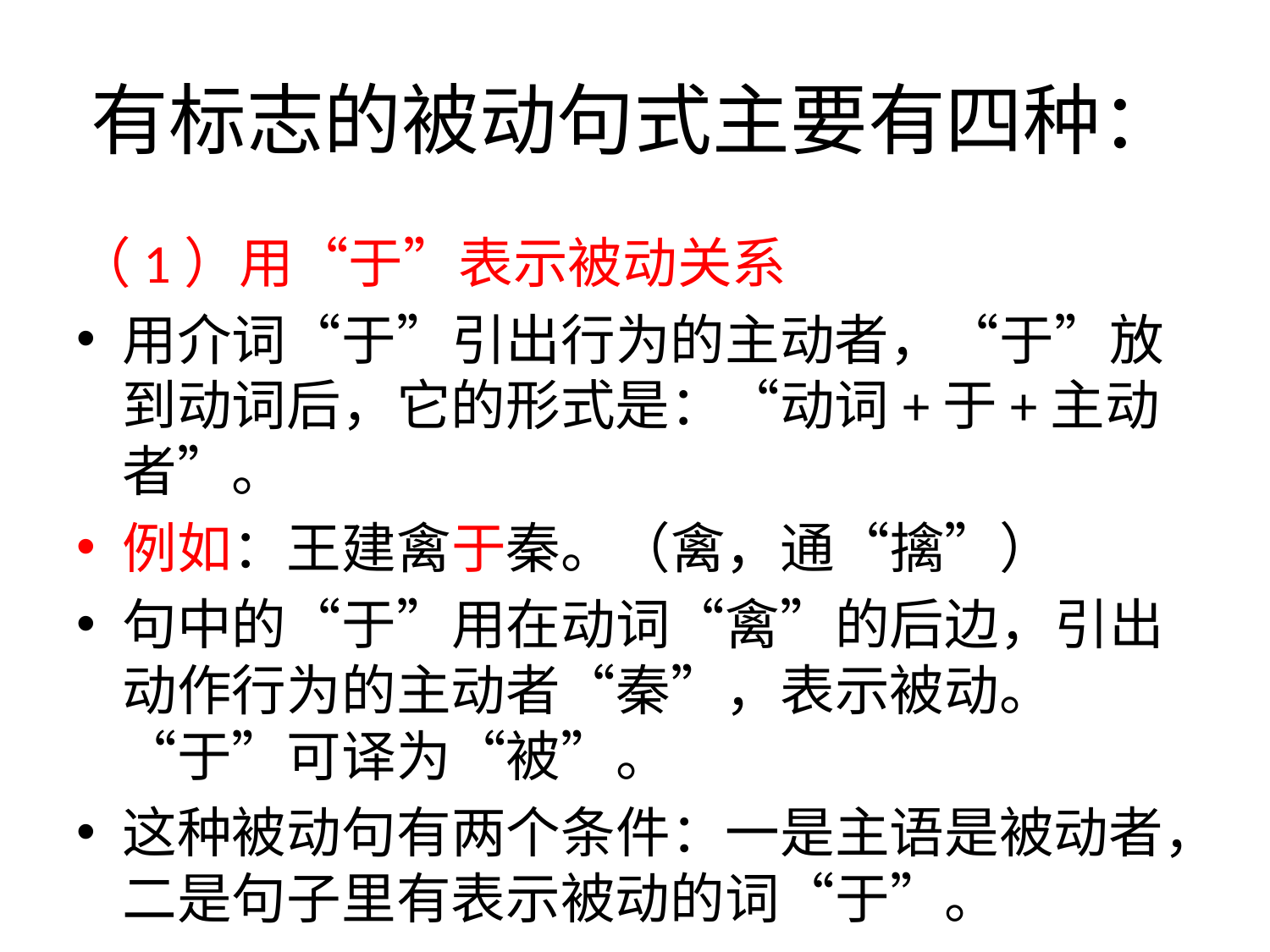

# 有标志的被动句式主要有四种：
（1）用“于”表示被动关系
用介词“于”引出行为的主动者，“于”放到动词后，它的形式是：“动词+于+主动者”。
例如：王建禽于秦。（禽，通“擒”）
句中的“于”用在动词“禽”的后边，引出动作行为的主动者“秦”，表示被动。“于”可译为“被”。
这种被动句有两个条件：一是主语是被动者，二是句子里有表示被动的词“于”。